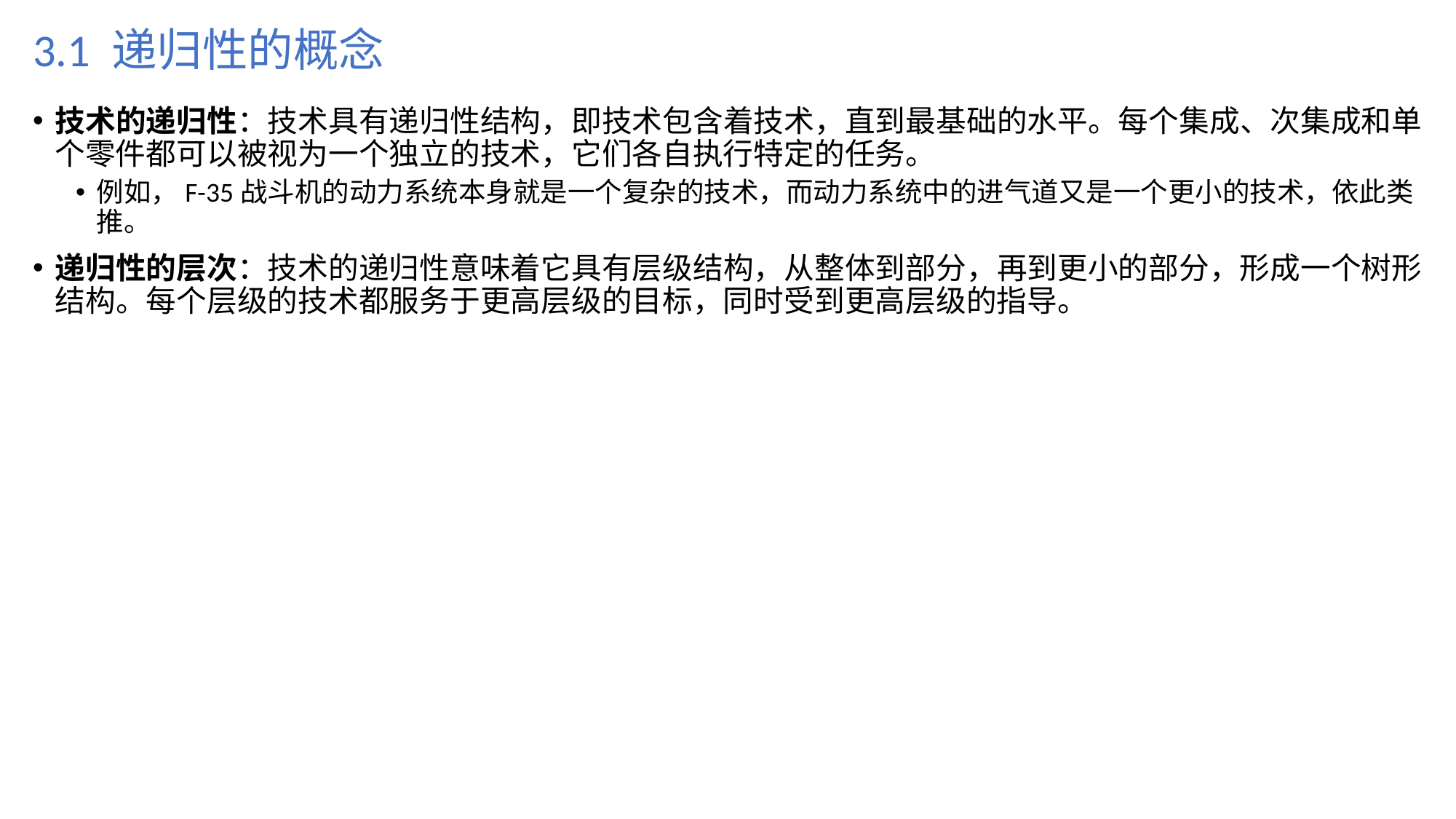

# 3.1 递归性的概念
技术的递归性：技术具有递归性结构，即技术包含着技术，直到最基础的水平。每个集成、次集成和单个零件都可以被视为一个独立的技术，它们各自执行特定的任务。
例如，F-35战斗机的动力系统本身就是一个复杂的技术，而动力系统中的进气道又是一个更小的技术，依此类推。
递归性的层次：技术的递归性意味着它具有层级结构，从整体到部分，再到更小的部分，形成一个树形结构。每个层级的技术都服务于更高层级的目标，同时受到更高层级的指导。